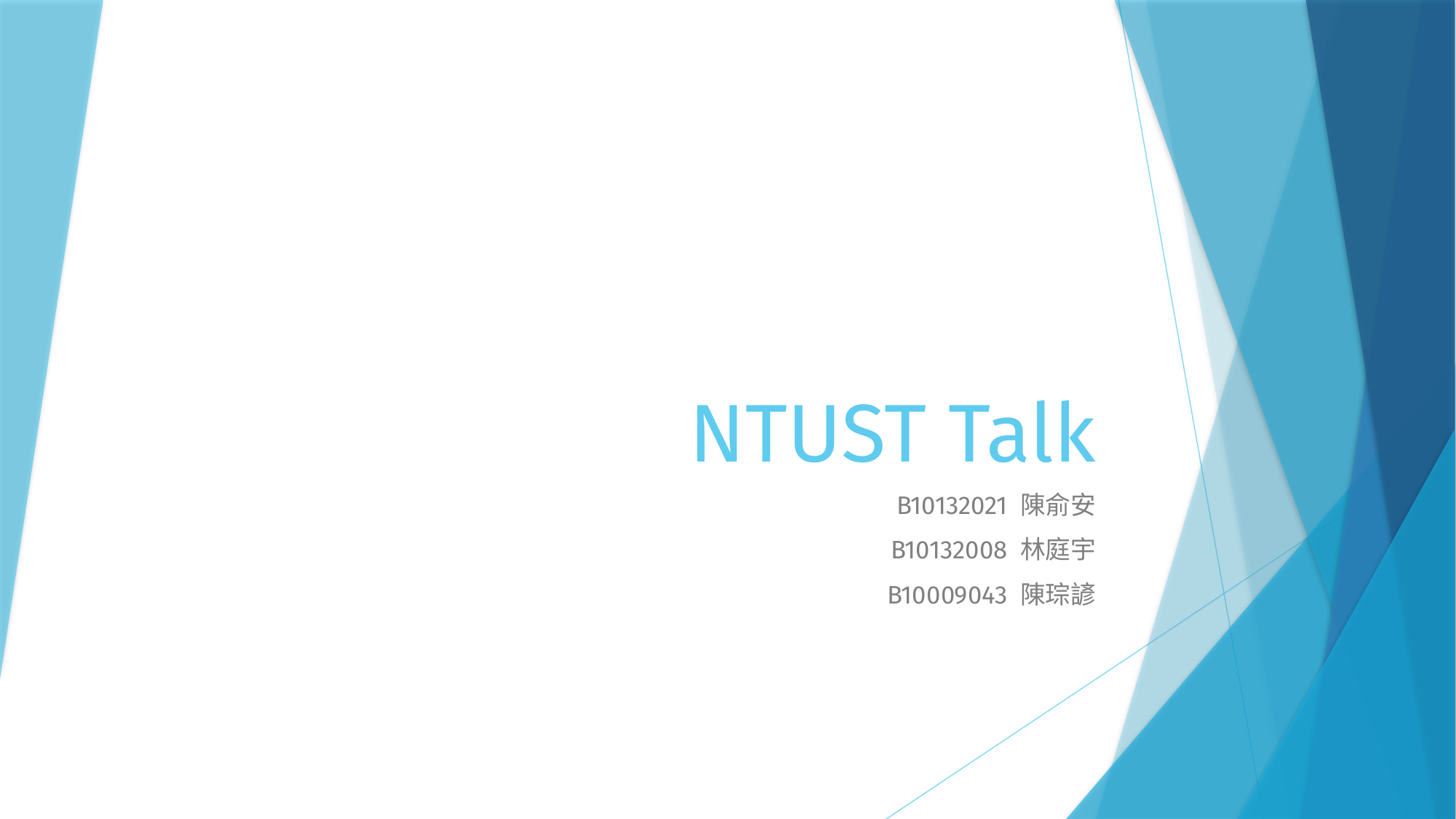

# NTUST Talk
B10132021 陳俞安
B10132008 林庭宇
B10009043 陳琮諺